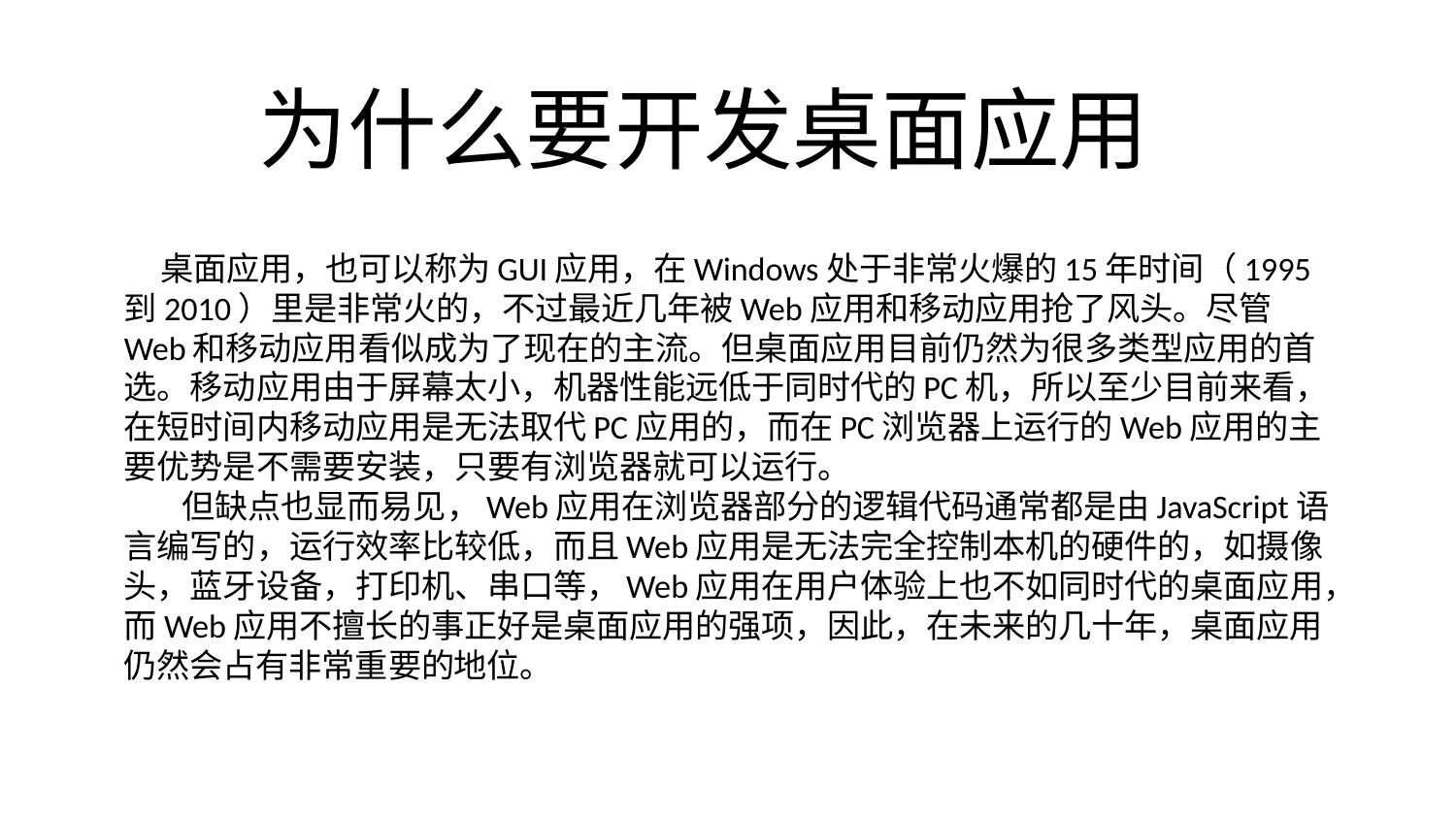

# 为什么要开发桌面应用
    桌面应用，也可以称为GUI应用，在Windows处于非常火爆的15年时间（1995到2010）里是非常火的，不过最近几年被Web应用和移动应用抢了风头。尽管Web和移动应用看似成为了现在的主流。但桌面应用目前仍然为很多类型应用的首选。移动应用由于屏幕太小，机器性能远低于同时代的PC机，所以至少目前来看，在短时间内移动应用是无法取代PC应用的，而在PC浏览器上运行的Web应用的主要优势是不需要安装，只要有浏览器就可以运行。
       但缺点也显而易见，Web应用在浏览器部分的逻辑代码通常都是由JavaScript语言编写的，运行效率比较低，而且Web应用是无法完全控制本机的硬件的，如摄像头，蓝牙设备，打印机、串口等，Web应用在用户体验上也不如同时代的桌面应用，而Web应用不擅长的事正好是桌面应用的强项，因此，在未来的几十年，桌面应用仍然会占有非常重要的地位。